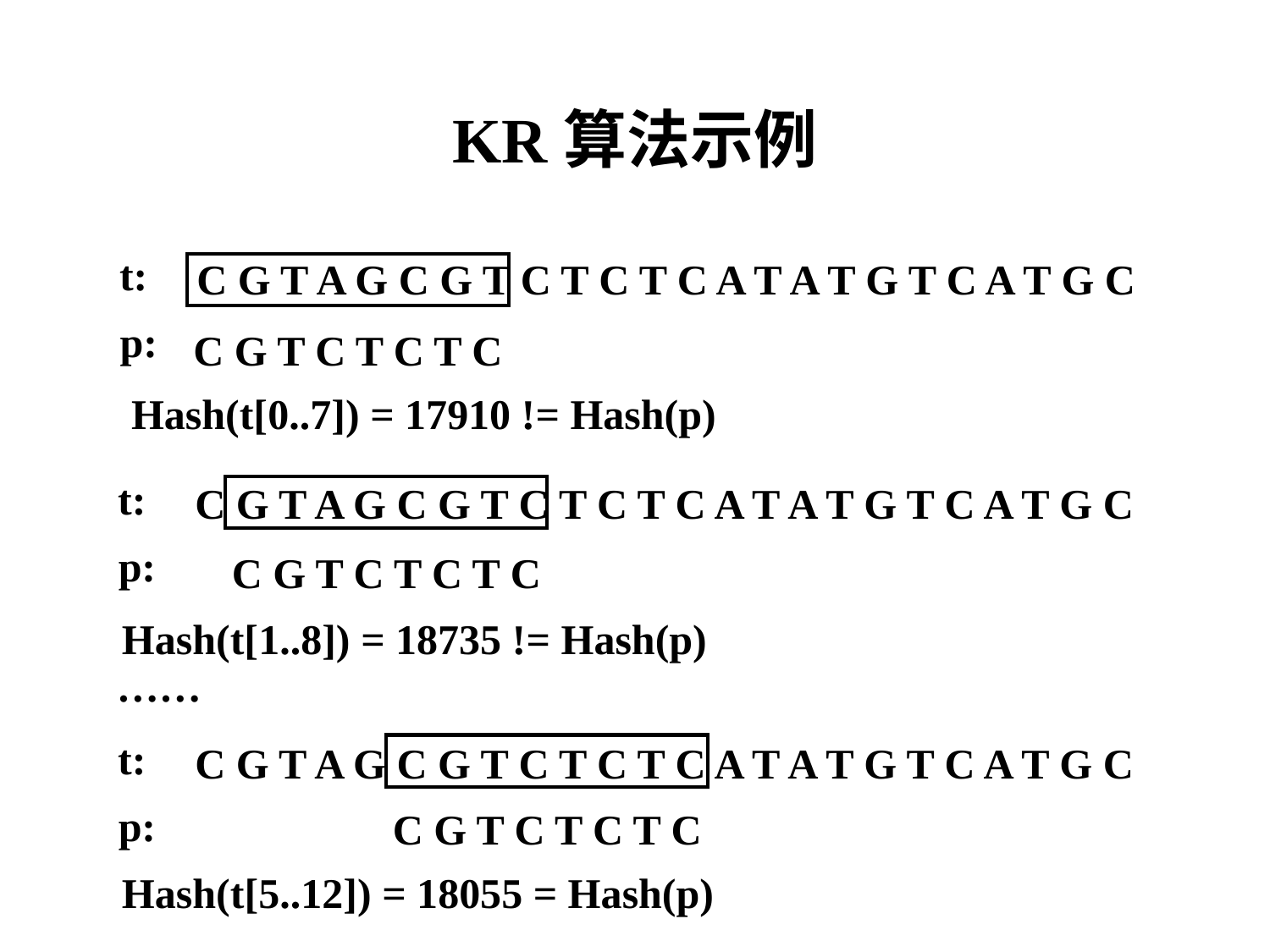

# KR算法示例
t:
C G T A G C G T C T C T C A T A T G T C A T G C

p:
C G T C T C T C
Hash(t[0..7]) = 17910 != Hash(p)
t:
C G T A G C G T C T C T C A T A T G T C A T G C

p:
C G T C T C T C
Hash(t[1..8]) = 18735 != Hash(p)
……
t:
C G T A G C G T C T C T C A T A T G T C A T G C

p:
C G T C T C T C
Hash(t[5..12]) = 18055 = Hash(p)